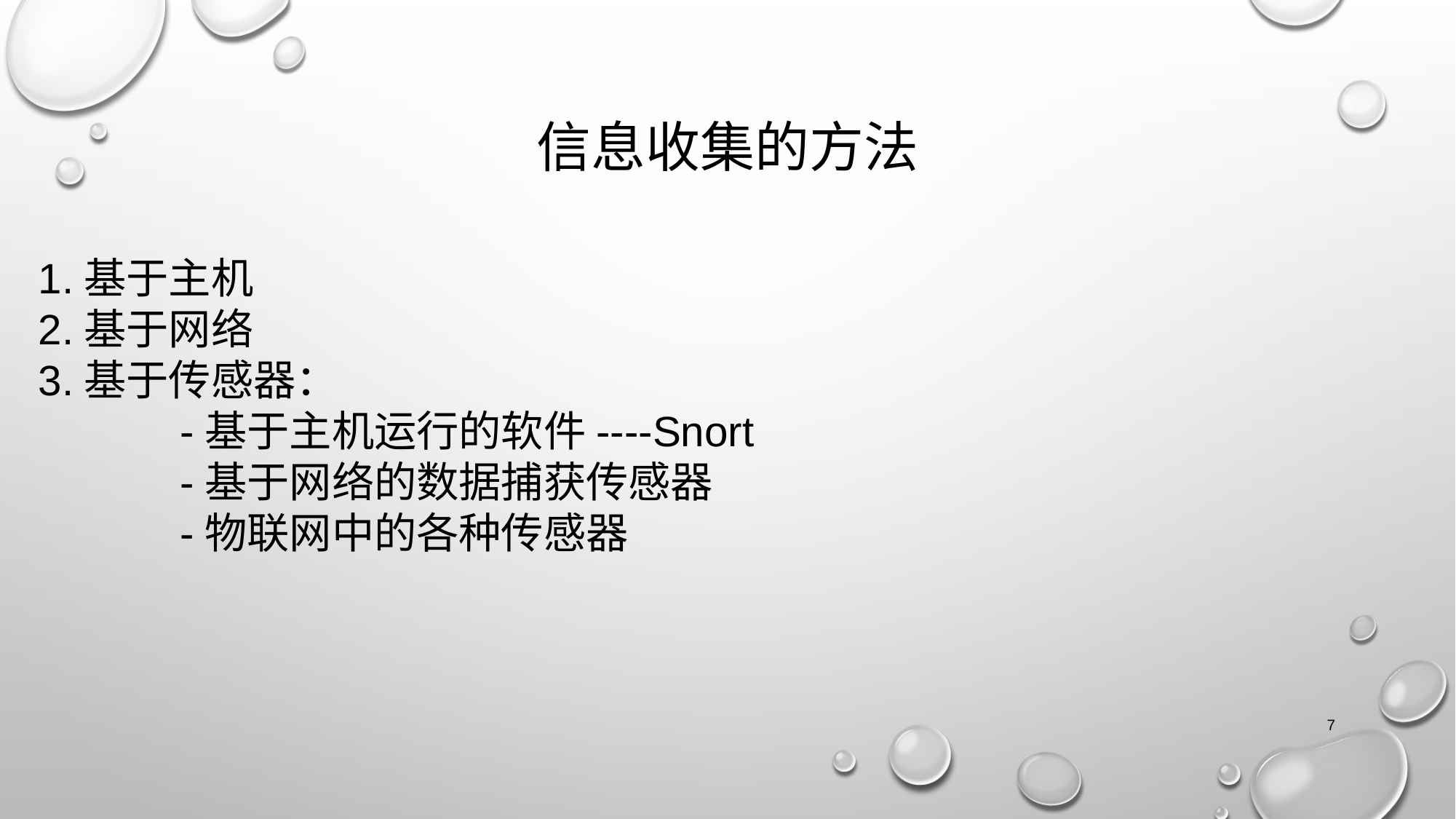

# 信息收集的方法
1.基于主机
2.基于网络
3.基于传感器：
            -基于主机运行的软件----Snort
            -基于网络的数据捕获传感器
            -物联网中的各种传感器
7